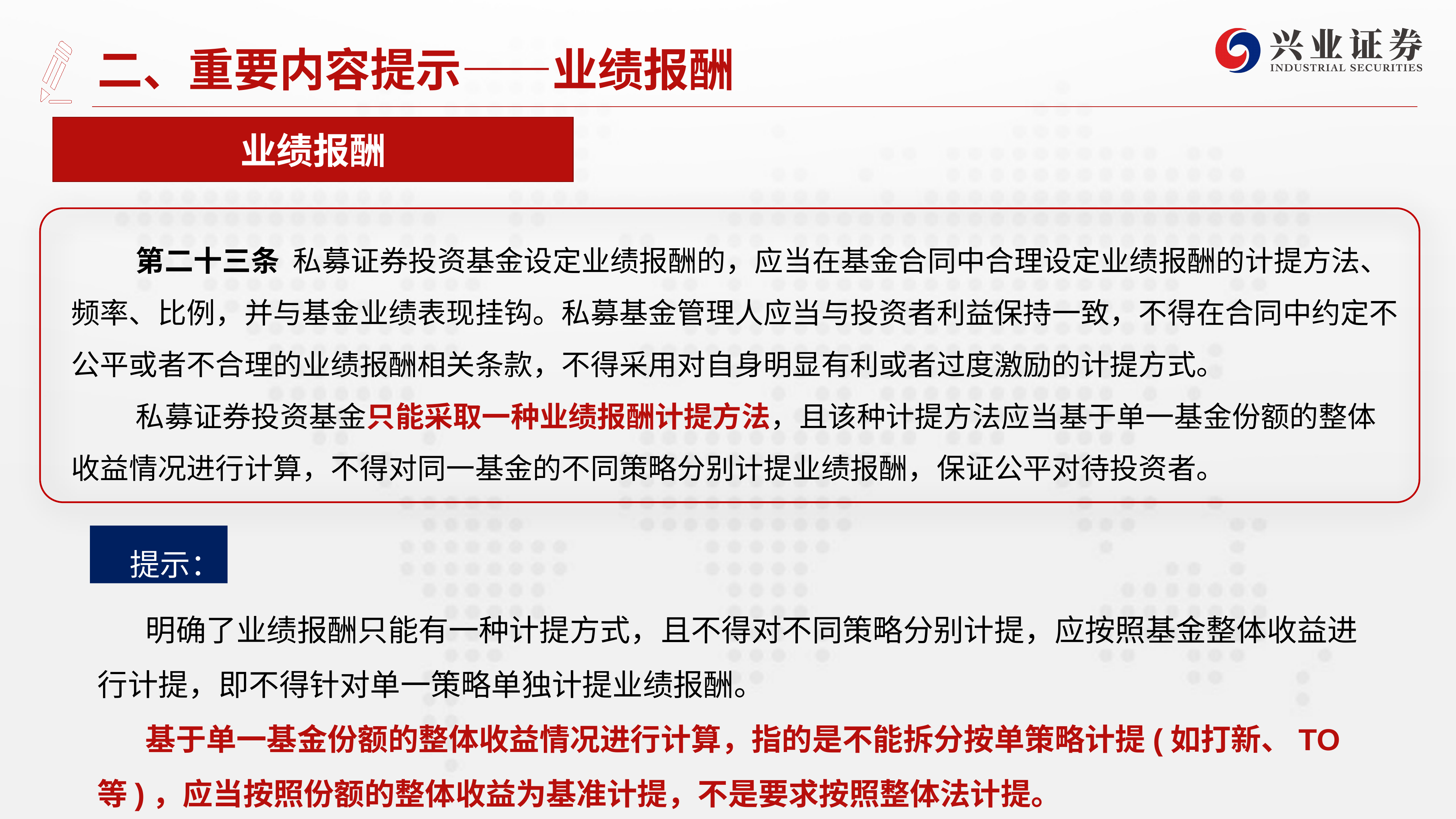

# 二、重要内容提示——业绩报酬
业绩报酬

第二十三条  私募证券投资基金设定业绩报酬的，应当在基金合同中合理设定业绩报酬的计提方法、频率、比例，并与基金业绩表现挂钩。私募基金管理人应当与投资者利益保持一致，不得在合同中约定不公平或者不合理的业绩报酬相关条款，不得采用对自身明显有利或者过度激励的计提方式。
私募证券投资基金只能采取一种业绩报酬计提方法，且该种计提方法应当基于单一基金份额的整体收益情况进行计算，不得对同一基金的不同策略分别计提业绩报酬，保证公平对待投资者。
    提示：
      明确了业绩报酬只能有一种计提方式，且不得对不同策略分别计提，应按照基金整体收益进行计提，即不得针对单一策略单独计提业绩报酬。
      基于单一基金份额的整体收益情况进行计算，指的是不能拆分按单策略计提(如打新、TO等)，应当按照份额的整体收益为基准计提，不是要求按照整体法计提。